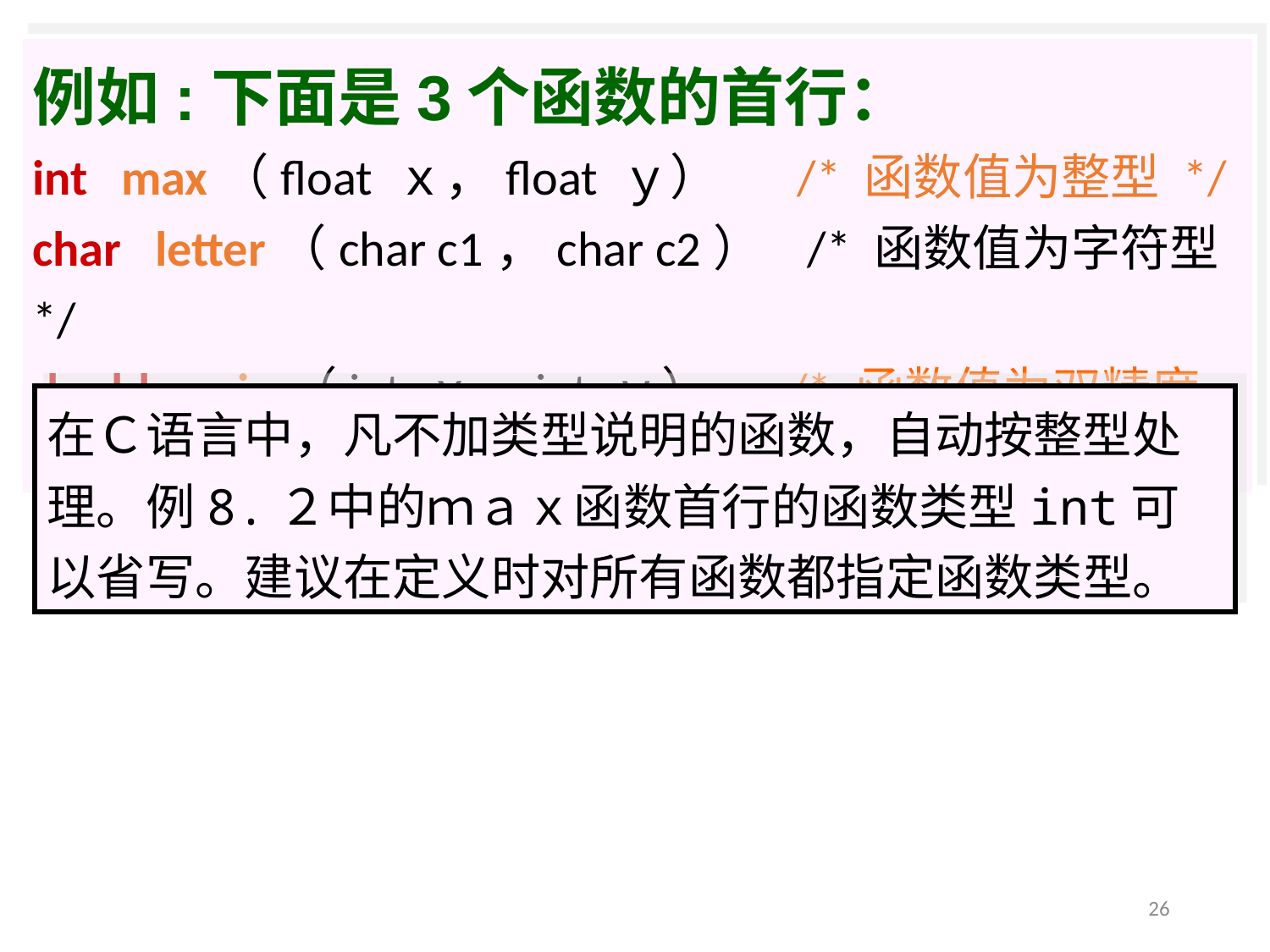

例如:下面是3个函数的首行：
int   max（float ｘ，float ｙ）      /* 函数值为整型 */
char   letter（char c1，char c2）   /* 函数值为字符型 */
double  min（int ｘ，int ｙ）      /* 函数值为双精度型 */
在Ｃ语言中，凡不加类型说明的函数，自动按整型处理。例8.２中的ｍａｘ函数首行的函数类型int可以省写。建议在定义时对所有函数都指定函数类型。
26